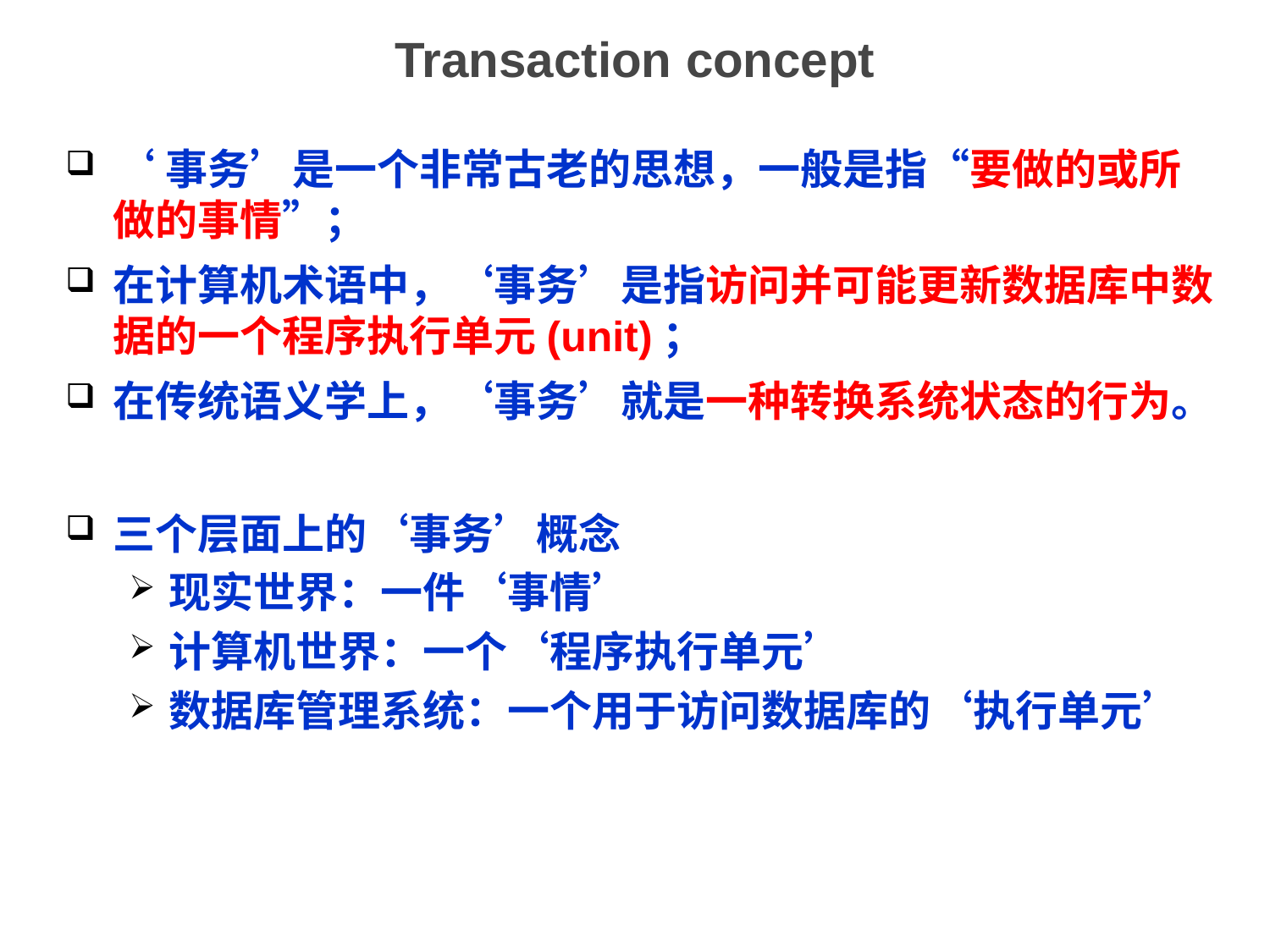

Transaction concept
‘事务’是一个非常古老的思想，一般是指“要做的或所做的事情”；
在计算机术语中，‘事务’是指访问并可能更新数据库中数据的一个程序执行单元(unit)；
在传统语义学上，‘事务’就是一种转换系统状态的行为。

三个层面上的‘事务’概念
现实世界：一件‘事情’
计算机世界：一个‘程序执行单元’
数据库管理系统：一个用于访问数据库的‘执行单元’